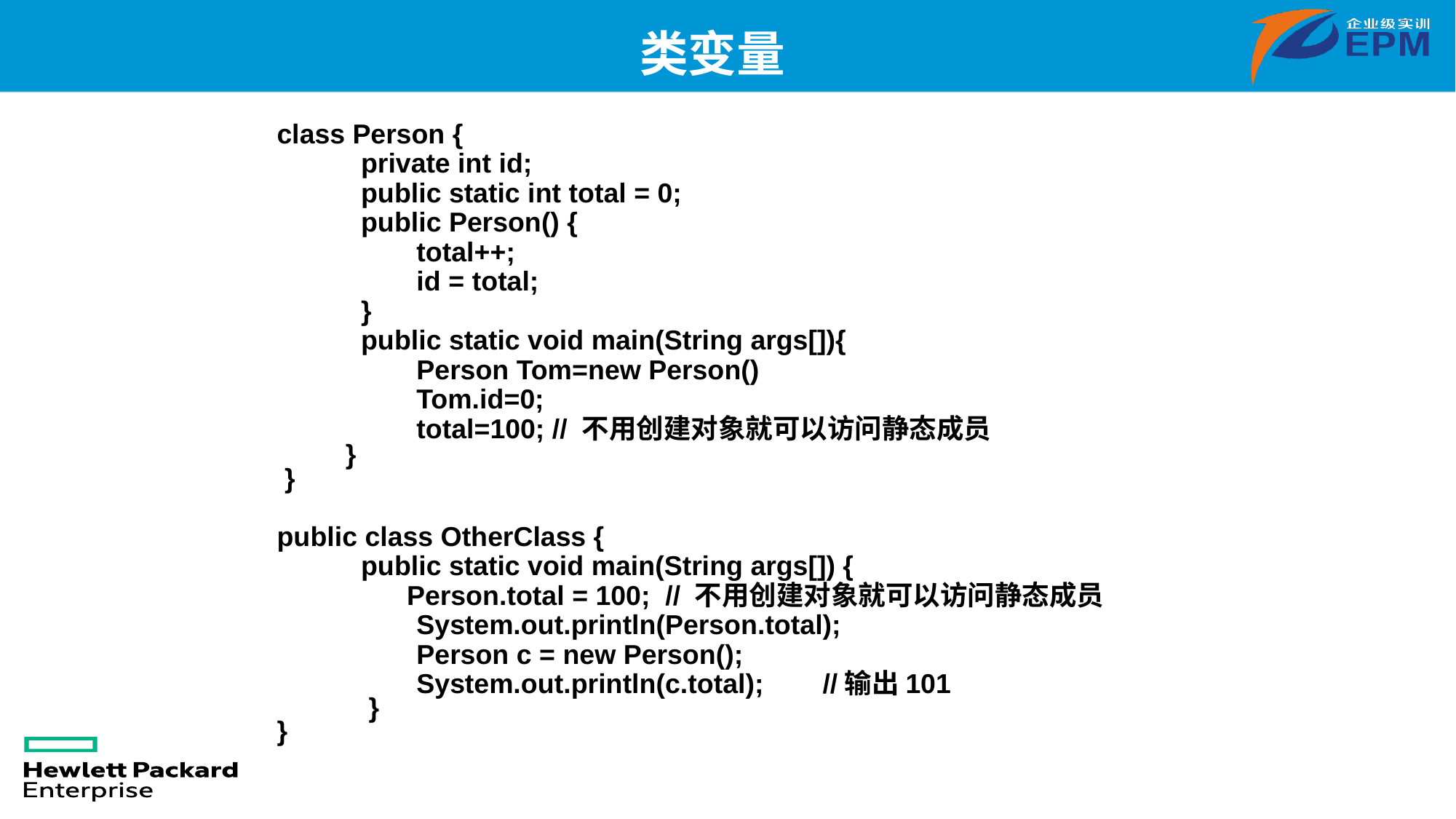

# 类变量
class Person {
           private int id;
           public static int total = 0;
           public Person() {
 	    total++;
 	    id = total;
           }
           public static void main(String args[]){
         	    Person Tom=new Person()
	    Tom.id=0;
	    total=100; // 不用创建对象就可以访问静态成员
         }
 }

public class OtherClass {
           public static void main(String args[]) {
                 Person.total = 100;  // 不用创建对象就可以访问静态成员
	    System.out.println(Person.total);
	    Person c = new Person();
	    System.out.println(c.total);	//输出101
            }
}